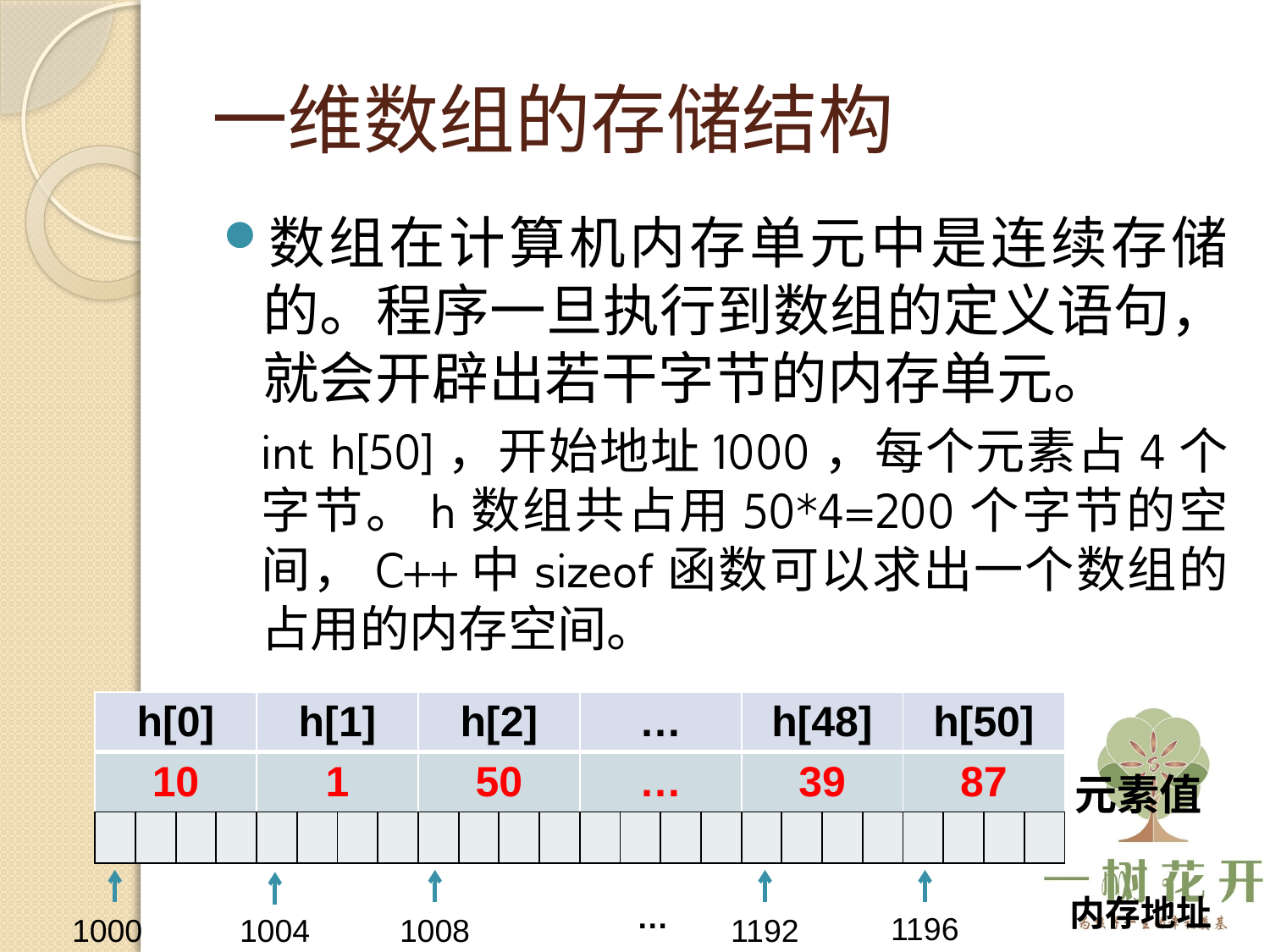

# 一维数组的存储结构
数组在计算机内存单元中是连续存储的。程序一旦执行到数组的定义语句，就会开辟出若干字节的内存单元。
int h[50]，开始地址1000，每个元素占4个字节。h数组共占用50*4=200个字节的空间，C++中sizeof函数可以求出一个数组的占用的内存空间。
| h[0] |  |  |  | h[1] |  |  |  | h[2] |  |  |  | … |  |  |  | h[48] |  |  |  | h[50] |  |  |  |
| --- | --- | --- | --- | --- | --- | --- | --- | --- | --- | --- | --- | --- | --- | --- | --- | --- | --- | --- | --- | --- | --- | --- | --- |
| 10 |  |  |  | 1 |  |  |  | 50 |  |  |  | … |  |  |  | 39 |  |  |  | 87 |  |  |  |
|  |  |  |  |  |  |  |  |  |  |  |  |  |  |  |  |  |  |  |  |  |  |  |  |
元素值
内存地址
…
1196
1000
1004
1008
1192